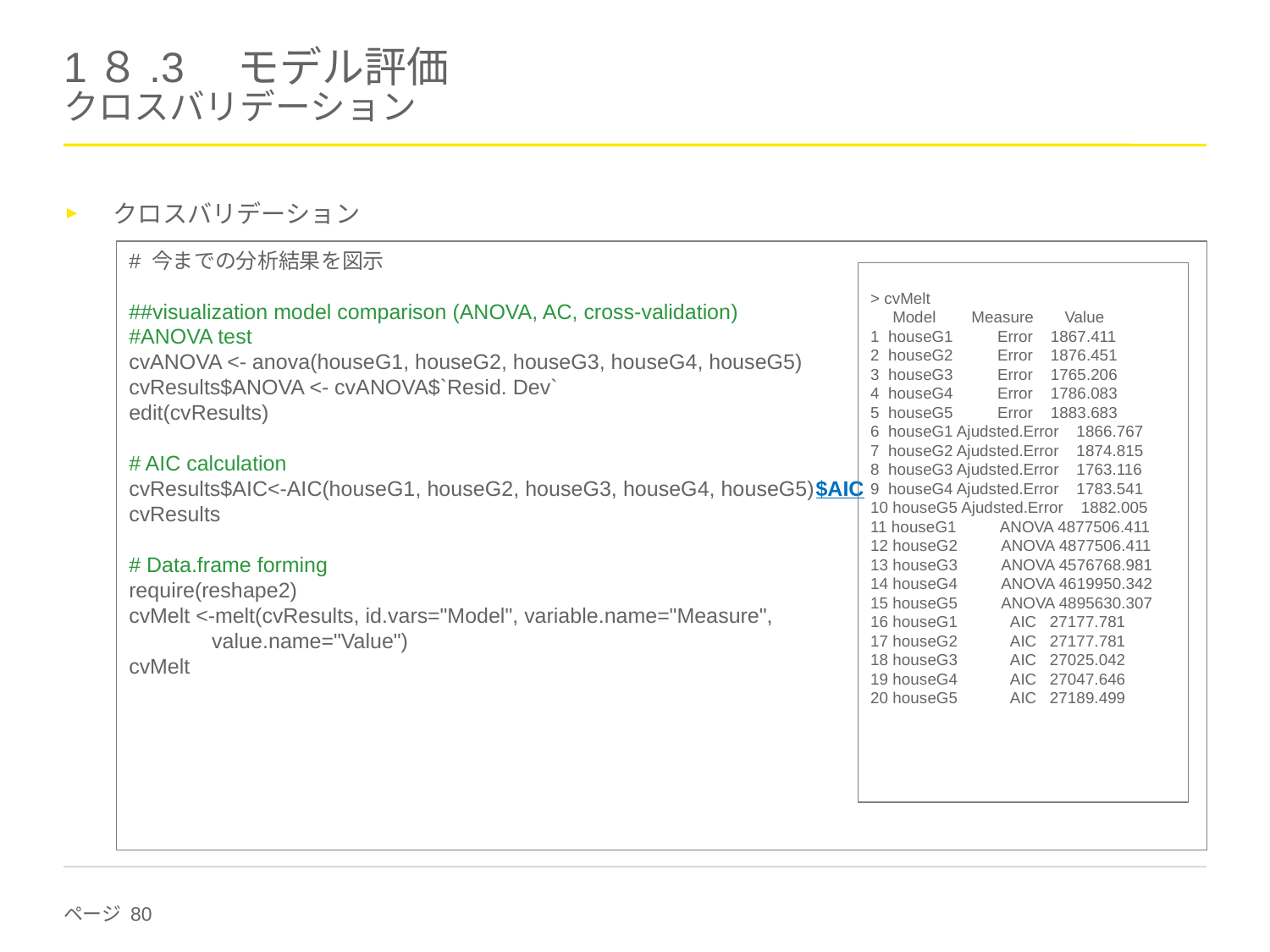

# 1８.3　モデル評価 クロスバリデーション
クロスバリデーション

# 今までの分析結果を図示

##visualization model comparison (ANOVA, AC, cross-validation)
#ANOVA test
cvANOVA <- anova(houseG1, houseG2, houseG3, houseG4, houseG5)
cvResults$ANOVA <- cvANOVA$`Resid. Dev`
edit(cvResults)

# AIC calculation
cvResults$AIC<-AIC(houseG1, houseG2, houseG3, houseG4, houseG5)$AIC
cvResults

# Data.frame forming
require(reshape2)
cvMelt <-melt(cvResults, id.vars="Model", variable.name="Measure",
              value.name="Value")
cvMelt

> cvMelt
     Model        Measure       Value
1  houseG1          Error    1867.411
2  houseG2          Error    1876.451
3  houseG3          Error    1765.206
4  houseG4          Error    1786.083
5  houseG5          Error    1883.683
6  houseG1 Ajudsted.Error    1866.767
7  houseG2 Ajudsted.Error    1874.815
8  houseG3 Ajudsted.Error    1763.116
9  houseG4 Ajudsted.Error    1783.541
10 houseG5 Ajudsted.Error    1882.005
11 houseG1          ANOVA 4877506.411
12 houseG2          ANOVA 4877506.411
13 houseG3          ANOVA 4576768.981
14 houseG4          ANOVA 4619950.342
15 houseG5          ANOVA 4895630.307
16 houseG1            AIC   27177.781
17 houseG2            AIC   27177.781
18 houseG3            AIC   27025.042
19 houseG4            AIC   27047.646
20 houseG5            AIC   27189.499